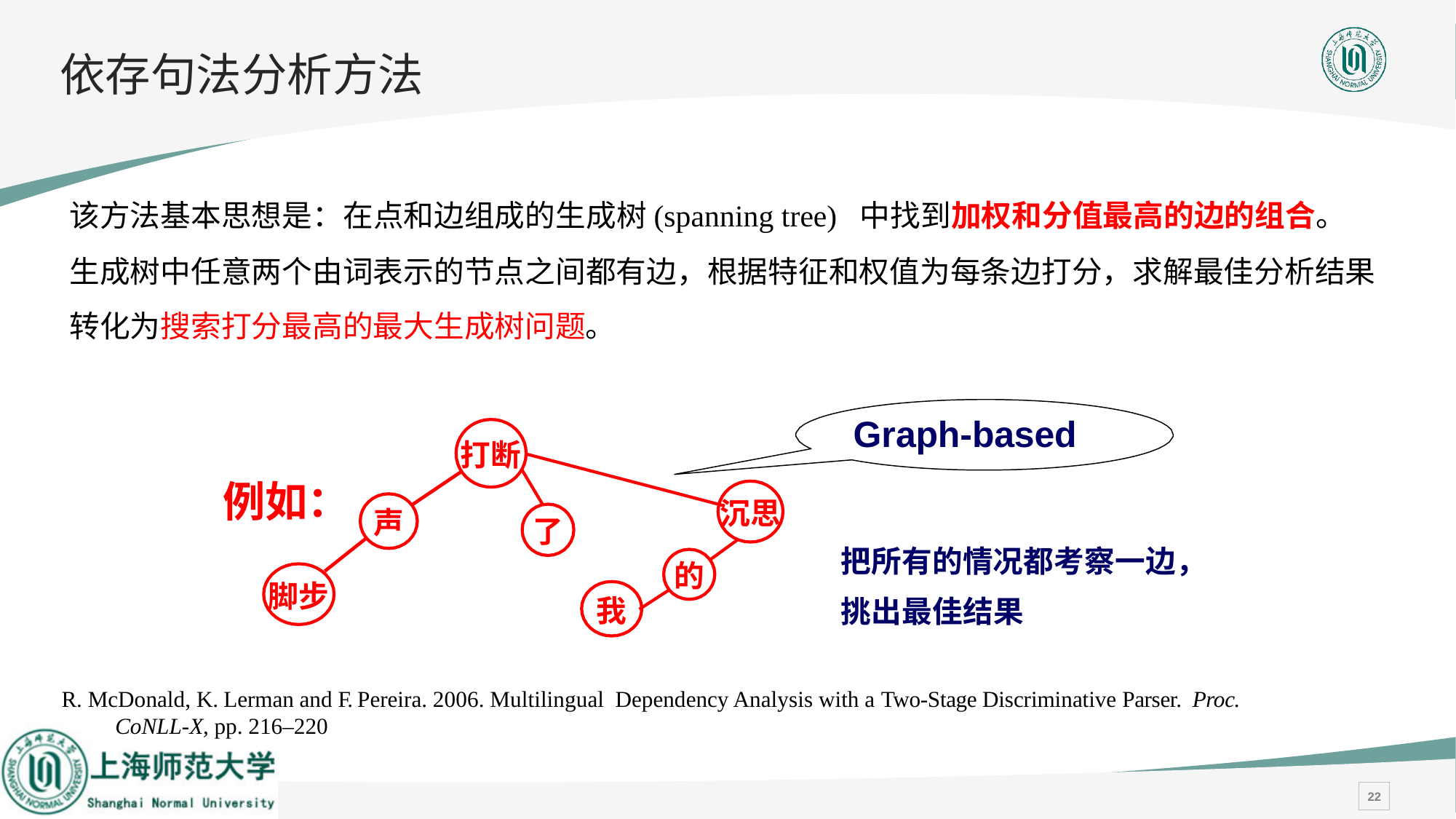

依存句法分析方法

该方法基本思想是：在点和边组成的生成树(spanning tree)  中找到加权和分值最高的边的组合。
生成树中任意两个由词表示的节点之间都有边，根据特征和权值为每条边打分，求解最佳分析结果转化为搜索打分最高的最大生成树问题。

Graph-based

打断

例如：

沉思

声

了
把所有的情况都考察一边，挑出最佳结果

的

脚步

我
R. McDonald, K. Lerman and F. Pereira. 2006. Multilingual  Dependency Analysis with a Two-Stage Discriminative Parser.  Proc. CoNLL-X, pp. 216–220